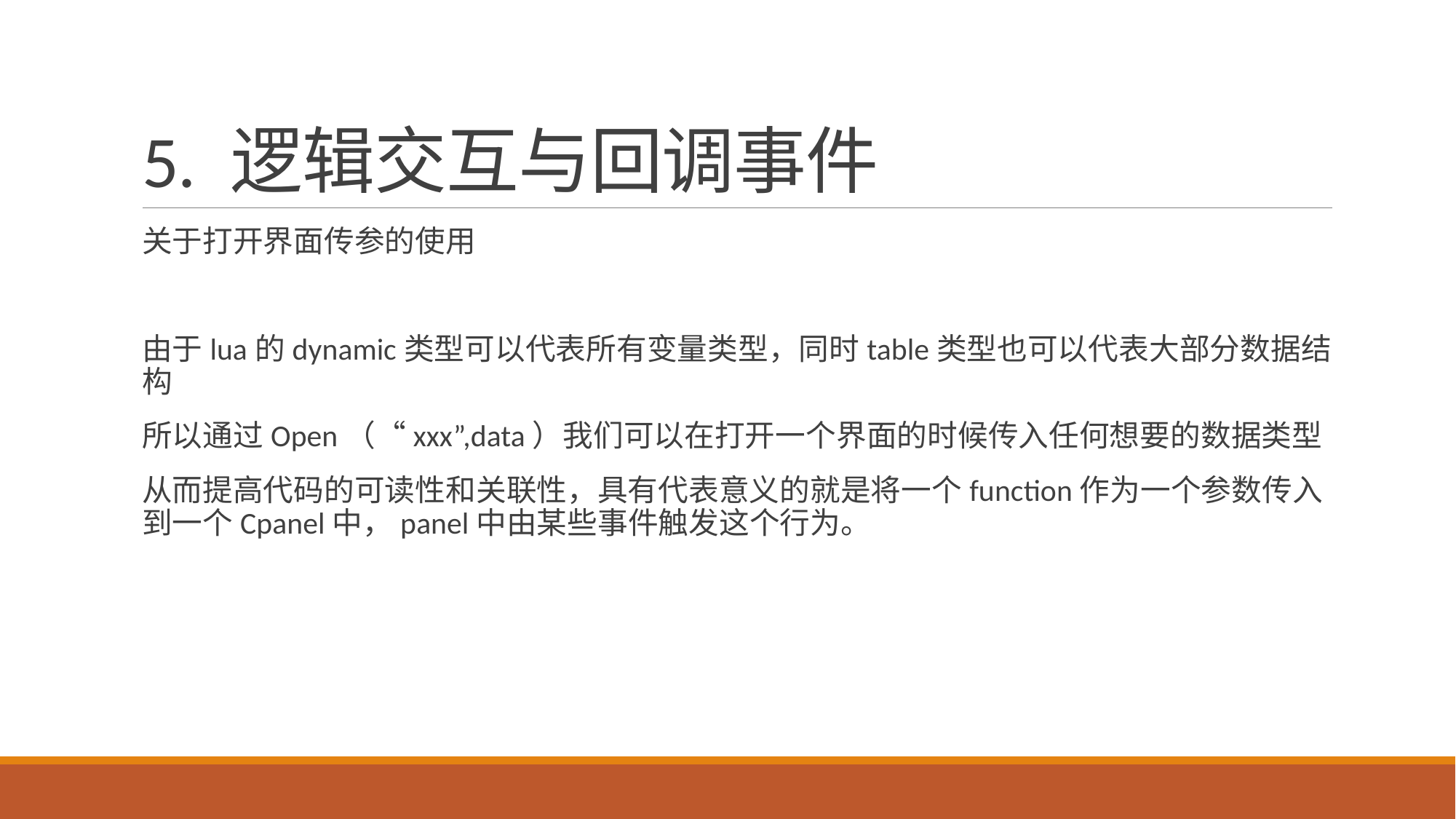

# 5. 逻辑交互与回调事件
关于打开界面传参的使用

由于lua的dynamic类型可以代表所有变量类型，同时table类型也可以代表大部分数据结构
所以通过Open（“xxx”,data）我们可以在打开一个界面的时候传入任何想要的数据类型
从而提高代码的可读性和关联性，具有代表意义的就是将一个function作为一个参数传入到一个Cpanel中，panel中由某些事件触发这个行为。